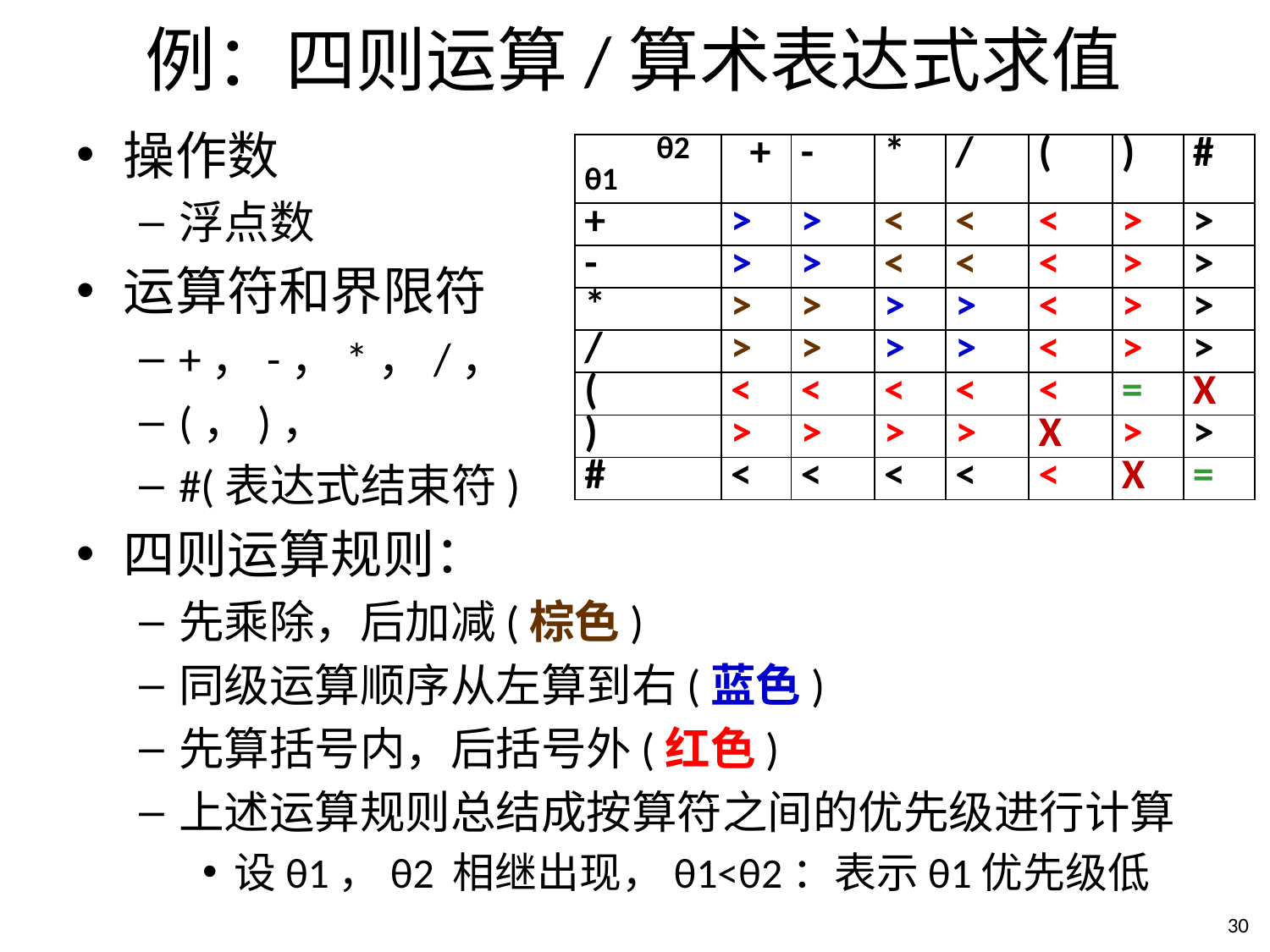

# 例：四则运算/算术表达式求值
操作数
浮点数
运算符和界限符
+，-，*，/，
(，)，
#(表达式结束符)
四则运算规则：
先乘除，后加减(棕色)
同级运算顺序从左算到右(蓝色)
先算括号内，后括号外(红色)
上述运算规则总结成按算符之间的优先级进行计算
设θ1，θ2 相继出现，θ1<θ2：表示θ1优先级低

| θ2 θ1 | + | - | \* | / | ( | ) | # |
| --- | --- | --- | --- | --- | --- | --- | --- |
| + | > | > | < | < | < | > | > |
| - | > | > | < | < | < | > | > |
| \* | > | > | > | > | < | > | > |
| / | > | > | > | > | < | > | > |
| ( | < | < | < | < | < | = | X |
| ) | > | > | > | > | X | > | > |
| # | < | < | < | < | < | X | = |
30